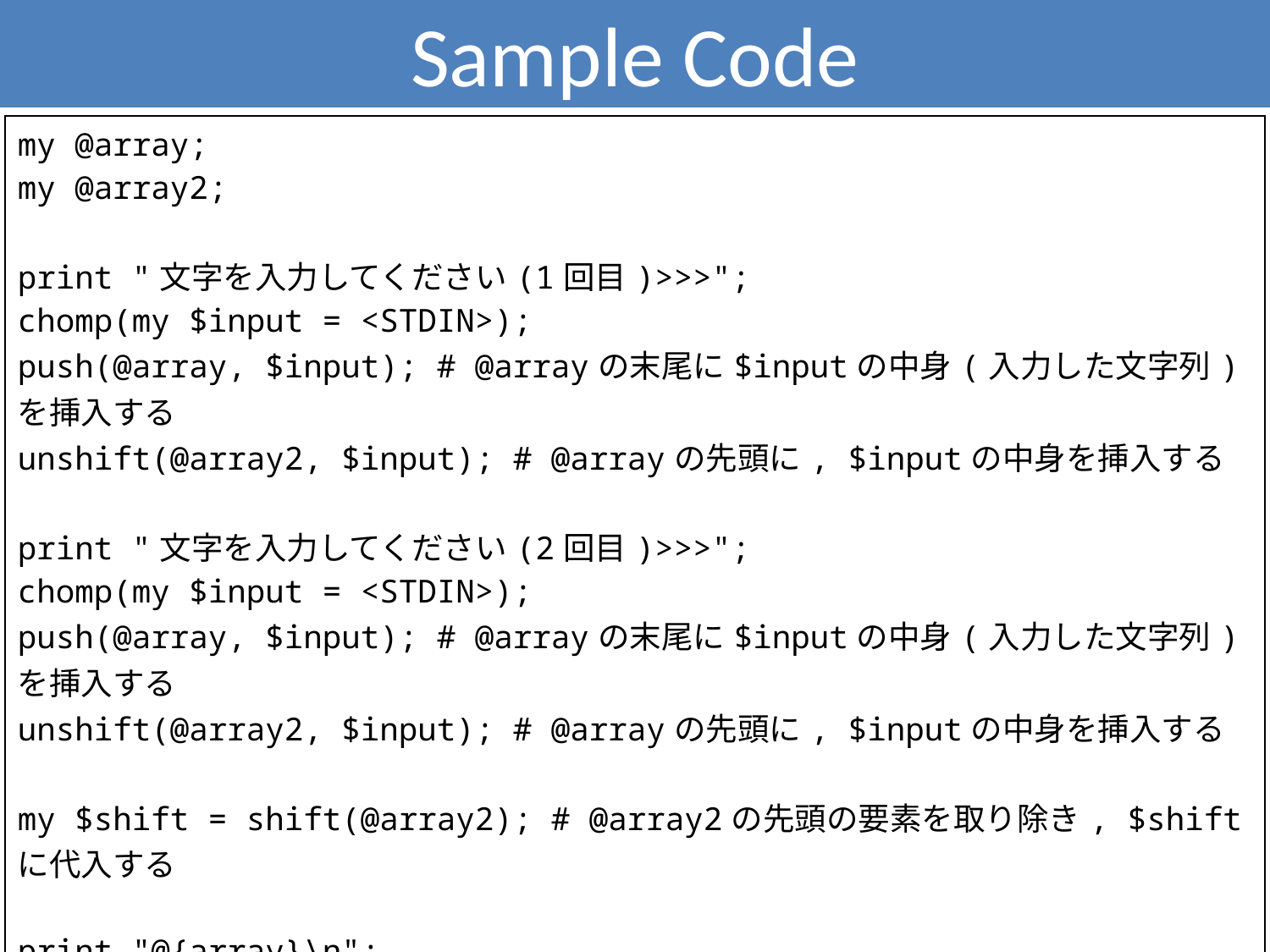

Sample Code
| my @array; my @array2; print "文字を入力してください(1回目)>>>"; chomp(my $input = <STDIN>); push(@array, $input); # @arrayの末尾に$inputの中身(入力した文字列)を挿入する unshift(@array2, $input); # @arrayの先頭に, $inputの中身を挿入する print "文字を入力してください(2回目)>>>"; chomp(my $input = <STDIN>); push(@array, $input); # @arrayの末尾に$inputの中身(入力した文字列)を挿入する unshift(@array2, $input); # @arrayの先頭に, $inputの中身を挿入する my $shift = shift(@array2); # @array2の先頭の要素を取り除き, $shiftに代入する print "@{array}\n"; # 例えば, 'Perl', 'Ruby'と入力した場合, 'Perl Ruby'と表示されるはずです. print "@{array2} / ${shift}\n"; # 例えば, 'Perl', 'Ruby'と入力した場合, # 'Ruby / Ruby'と表示されるはずです. |
| --- |